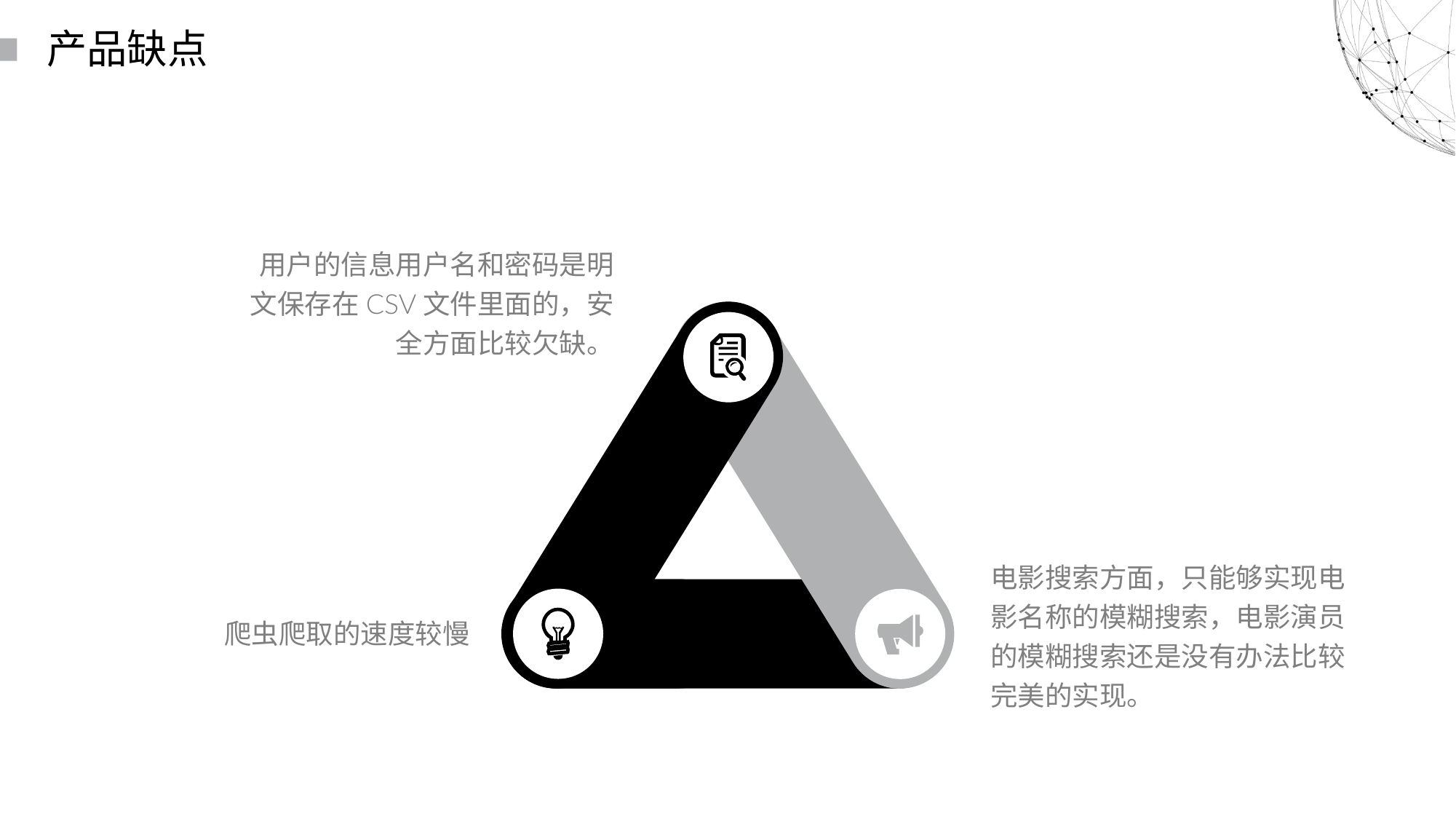

读书派booklist免费出品
禁止任何二次分享、售卖
本人法律专业，请勿以身试法
读书派booklist免费出品
这部分内容不影响PPT播放
尊重原创，请勿以身试法，二次分享或倒卖

产品缺点

用户的信息用户名和密码是明文保存在CSV文件里面的，安全方面比较欠缺。

电影搜索方面，只能够实现电影名称的模糊搜索，电影演员的模糊搜索还是没有办法比较完美的实现。
爬虫爬取的速度较慢

读书派booklist免费出品
禁止任何二次分享、售卖
本人法律专业，请勿以身试法
读书派booklist免费出品
这部分内容不影响PPT播放
尊重原创，请勿以身试法，二次分享或倒卖